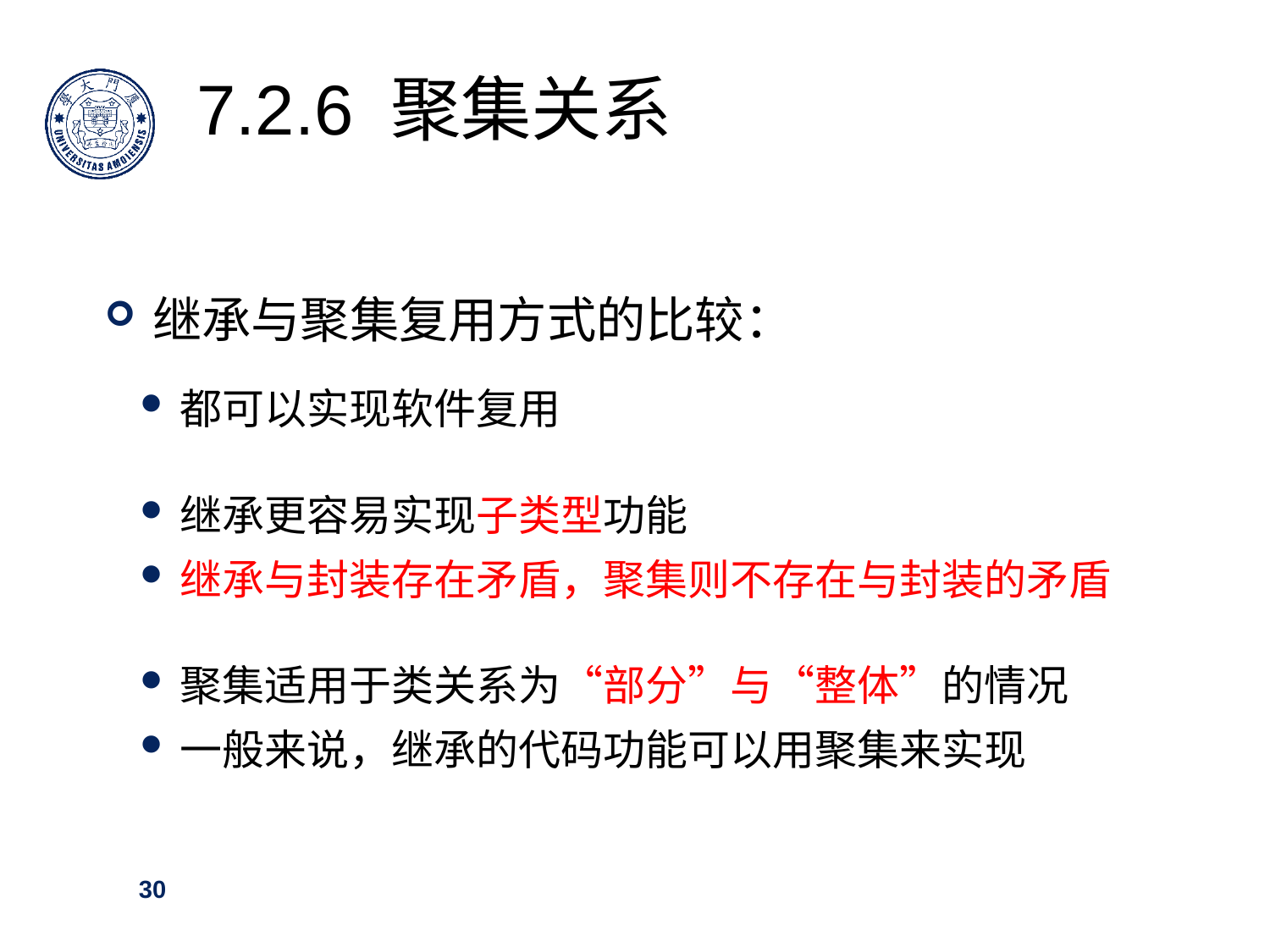

7.2.6 聚集关系
继承与聚集复用方式的比较：
都可以实现软件复用

继承更容易实现子类型功能
继承与封装存在矛盾，聚集则不存在与封装的矛盾

聚集适用于类关系为“部分”与“整体”的情况
一般来说，继承的代码功能可以用聚集来实现
30